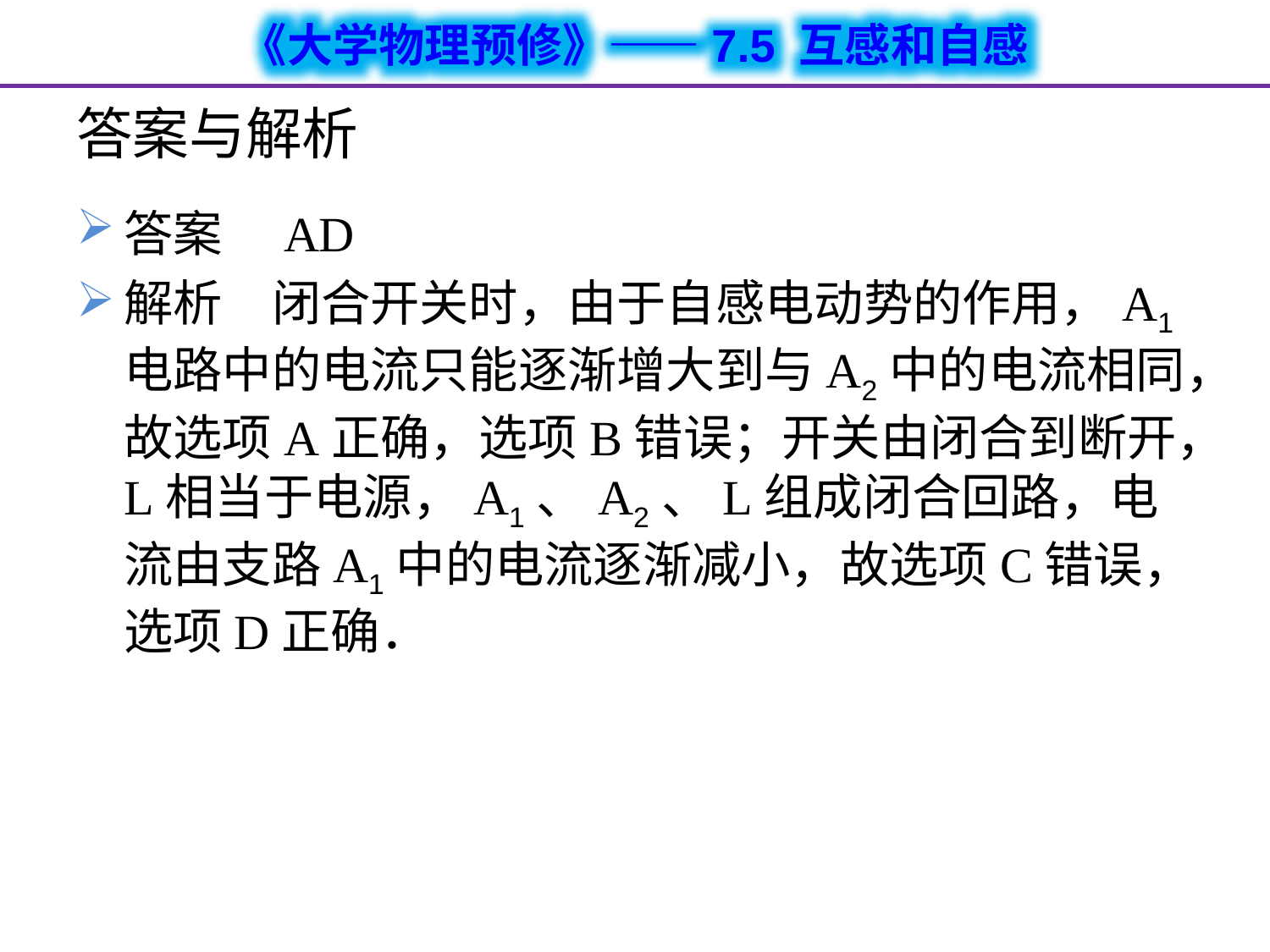

# 答案与解析
答案　AD
解析　闭合开关时，由于自感电动势的作用，A1电路中的电流只能逐渐增大到与A2中的电流相同，故选项A正确，选项B错误；开关由闭合到断开，L相当于电源，A1、A2、L组成闭合回路，电流由支路A1中的电流逐渐减小，故选项C错误，选项D正确．